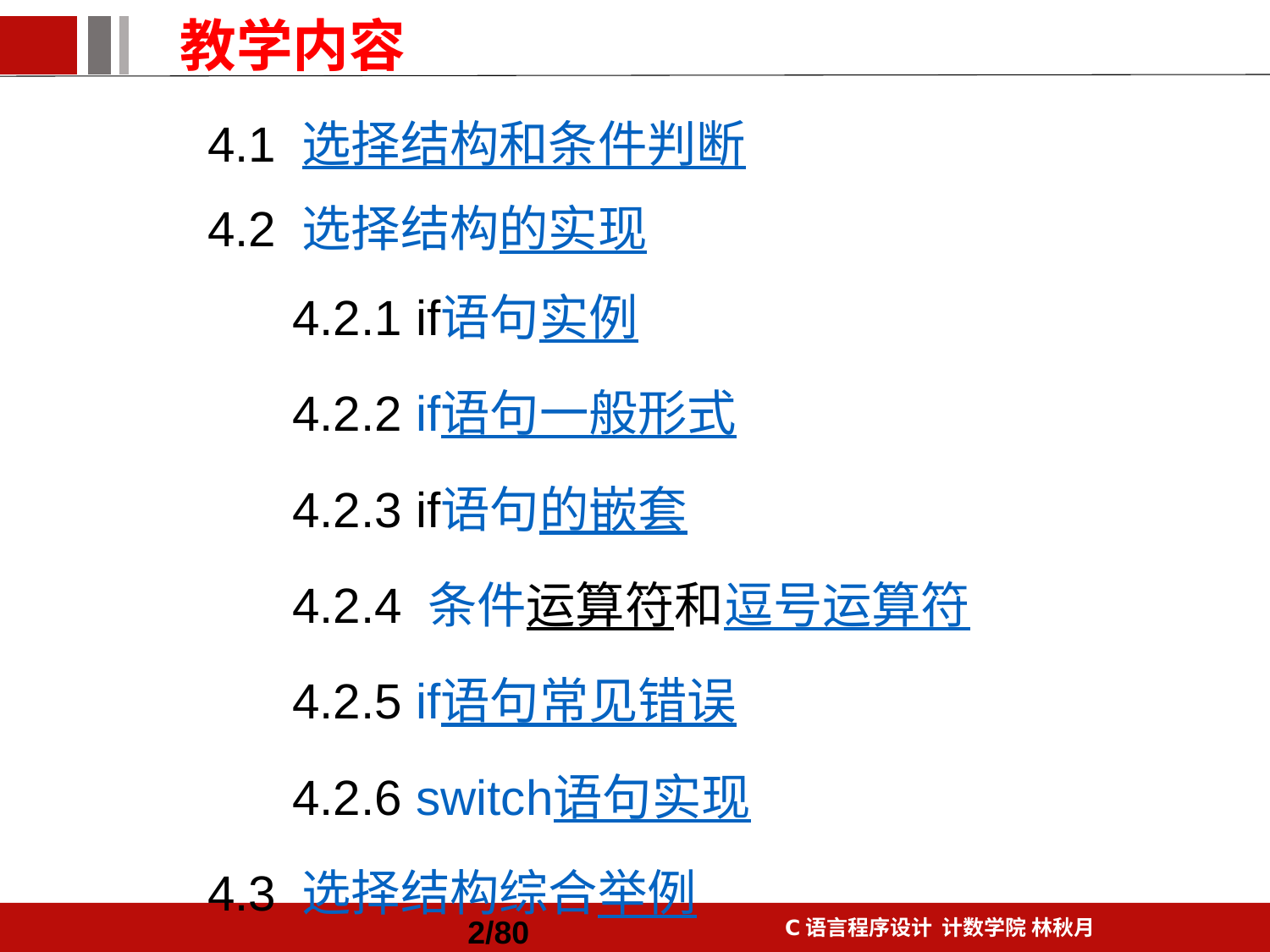

教学内容
4.1 选择结构和条件判断
4.2 选择结构的实现
	4.2.1 if语句实例
	4.2.2 if语句一般形式
	4.2.3 if语句的嵌套
	4.2.4 条件运算符和逗号运算符
	4.2.5 if语句常见错误
	4.2.6 switch语句实现
4.3 选择结构综合举例